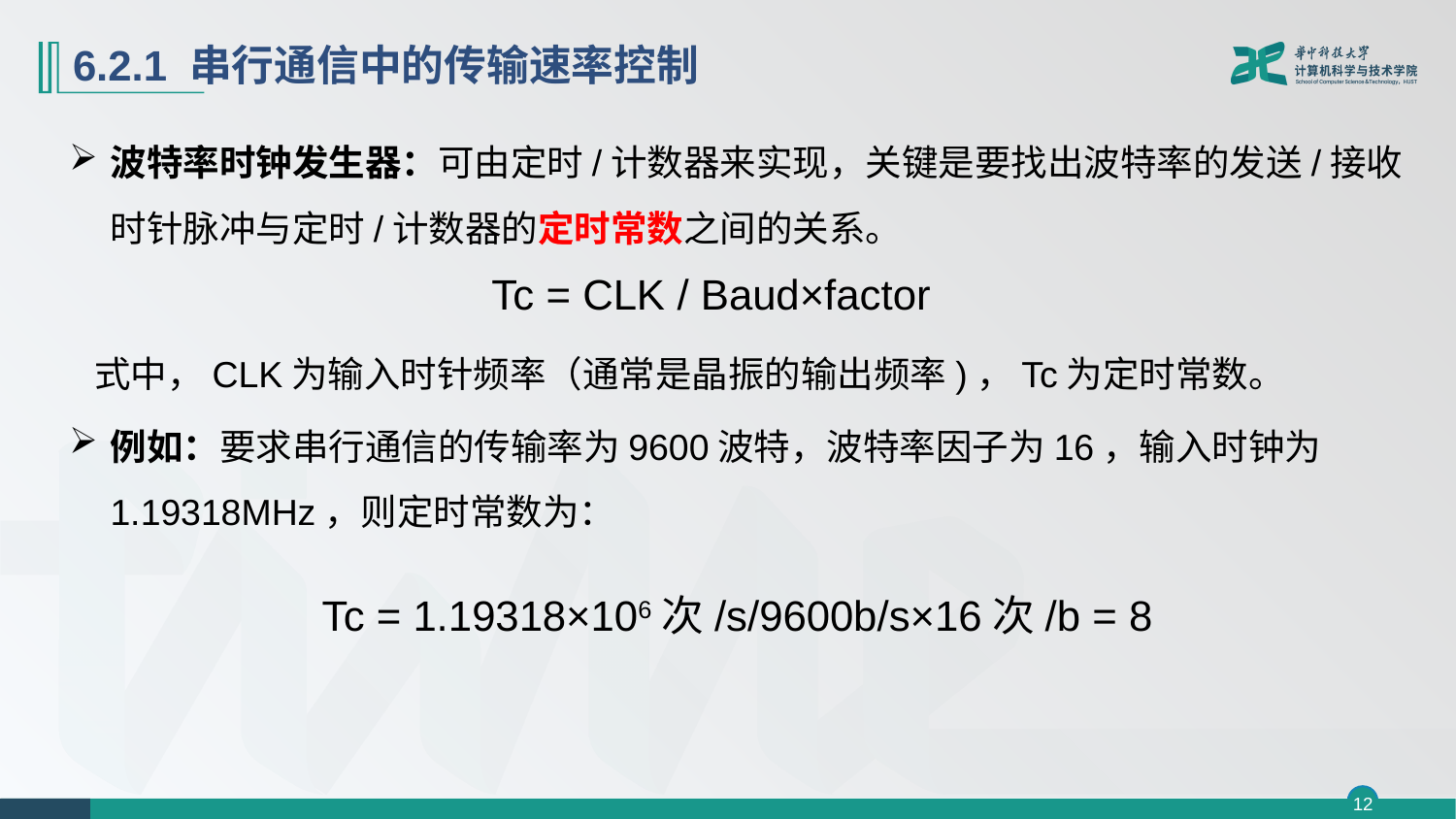

# 6.2.1 串行通信中的传输速率控制
波特率时钟发生器：可由定时/计数器来实现，关键是要找出波特率的发送/接收时针脉冲与定时/计数器的定时常数之间的关系。

  式中，CLK为输入时针频率（通常是晶振的输出频率)，Tc为定时常数。
例如：要求串行通信的传输率为9600波特，波特率因子为16，输入时钟为1.19318MHz，则定时常数为：

Tc = CLK / Baud×factor
Tc = 1.19318×106次/s/9600b/s×16次/b = 8